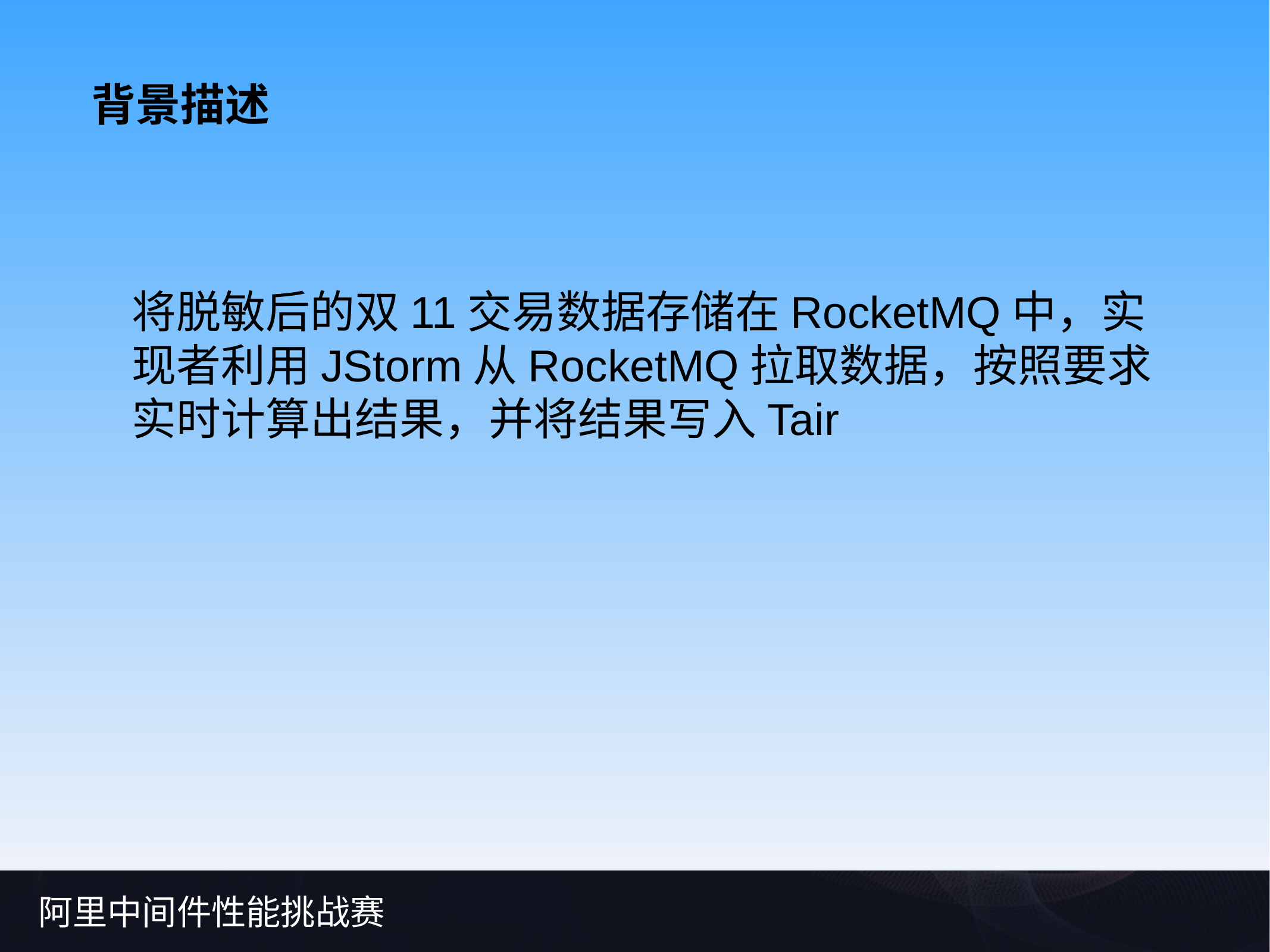

背景描述
将脱敏后的双11交易数据存储在RocketMQ中，实现者利用JStorm从RocketMQ拉取数据，按照要求实时计算出结果，并将结果写入Tair